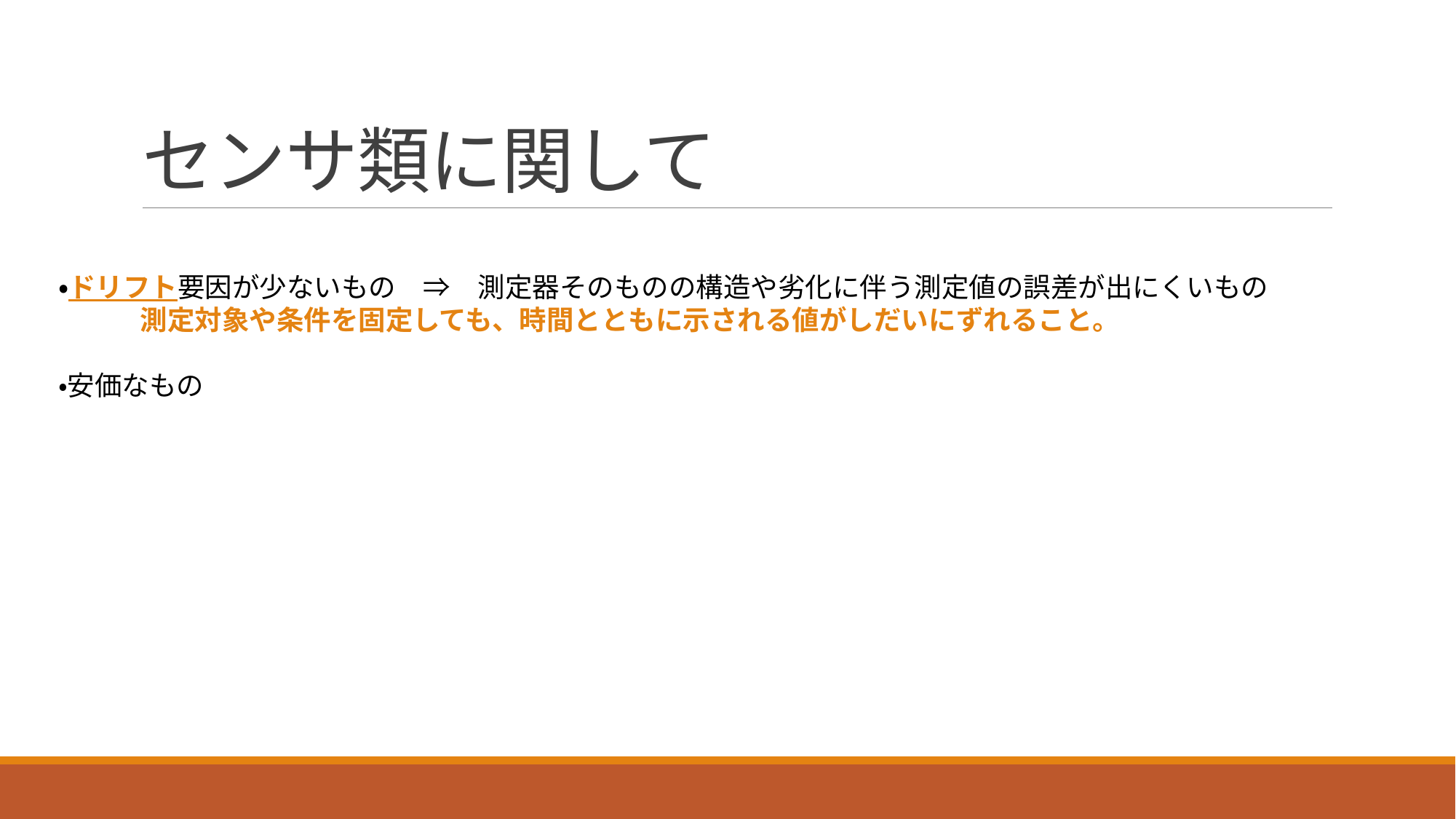

# センサ類に関して
・ドリフト要因が少ないもの　⇒　測定器そのものの構造や劣化に伴う測定値の誤差が出にくいもの
　　　測定対象や条件を固定しても、時間とともに示される値がしだいにずれること。

・安価なもの